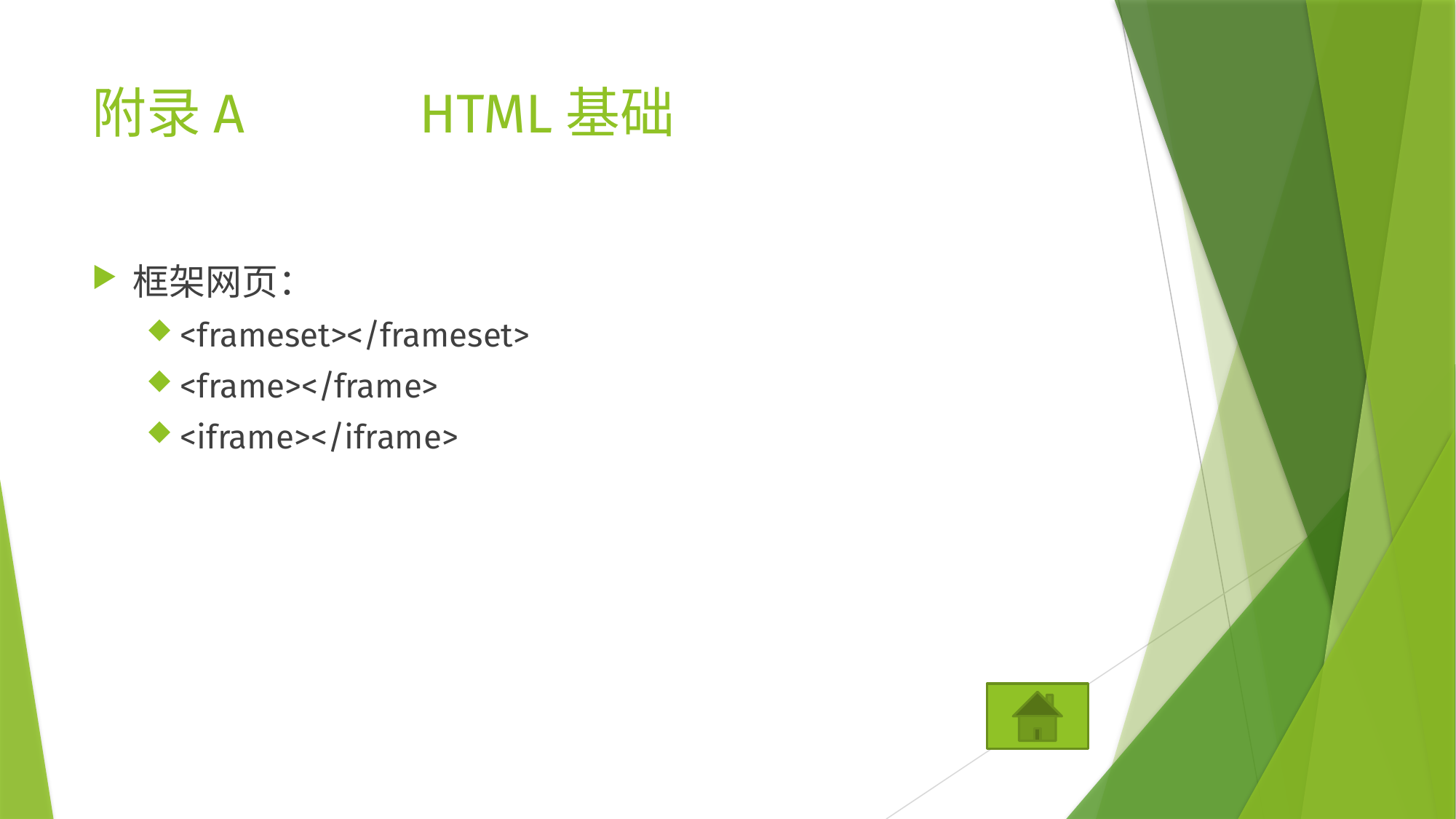

# 附录A		HTML基础
框架网页：
<frameset></frameset>
<frame></frame>
<iframe></iframe>